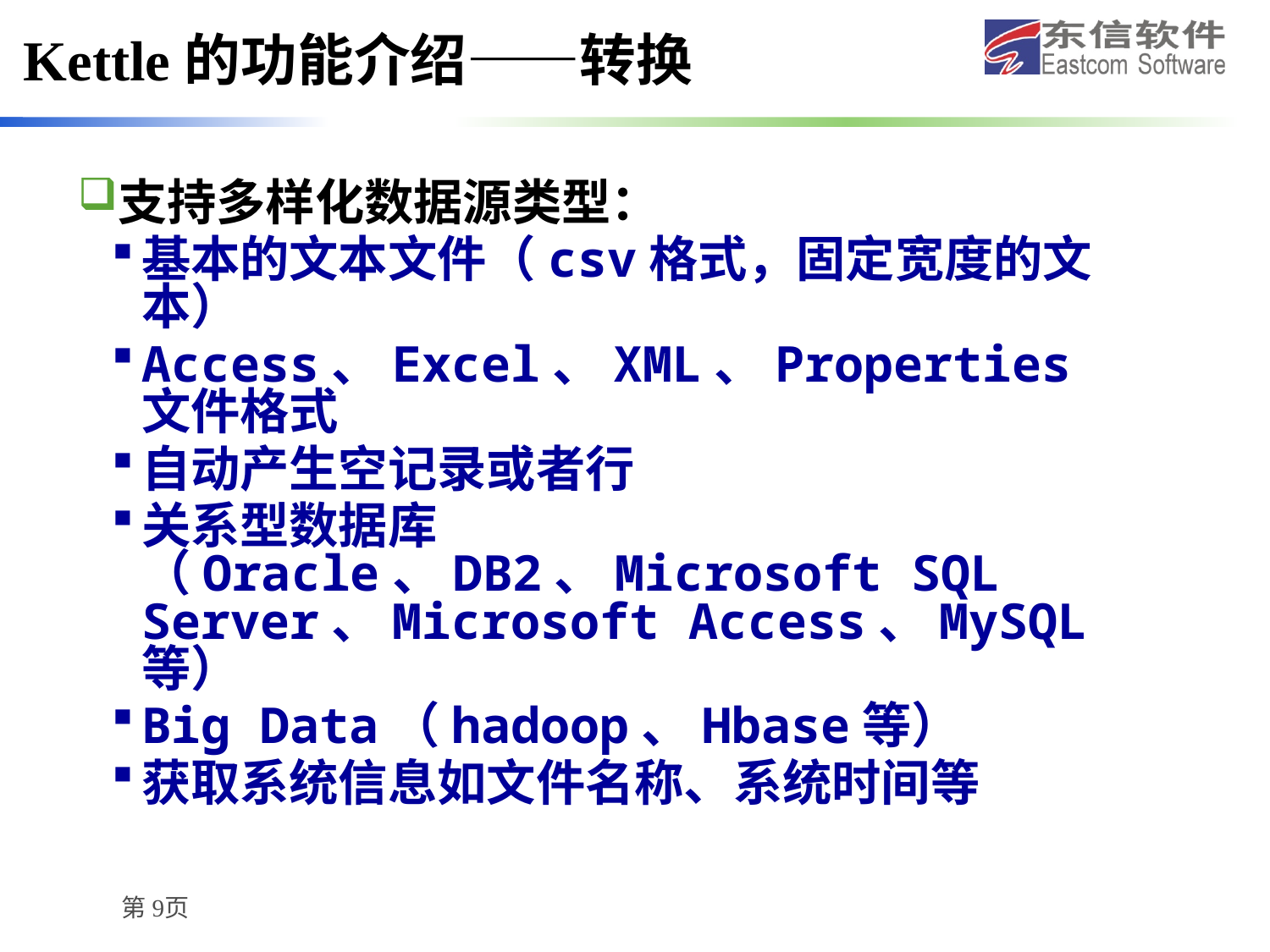

# Kettle的功能介绍——转换
支持多样化数据源类型：
基本的文本文件（csv格式，固定宽度的文本）
Access、Excel、XML、Properties文件格式
自动产生空记录或者行
关系型数据库（Oracle、DB2、Microsoft SQL Server、Microsoft Access、MySQL等）
Big Data（hadoop、Hbase等）
获取系统信息如文件名称、系统时间等
第9页